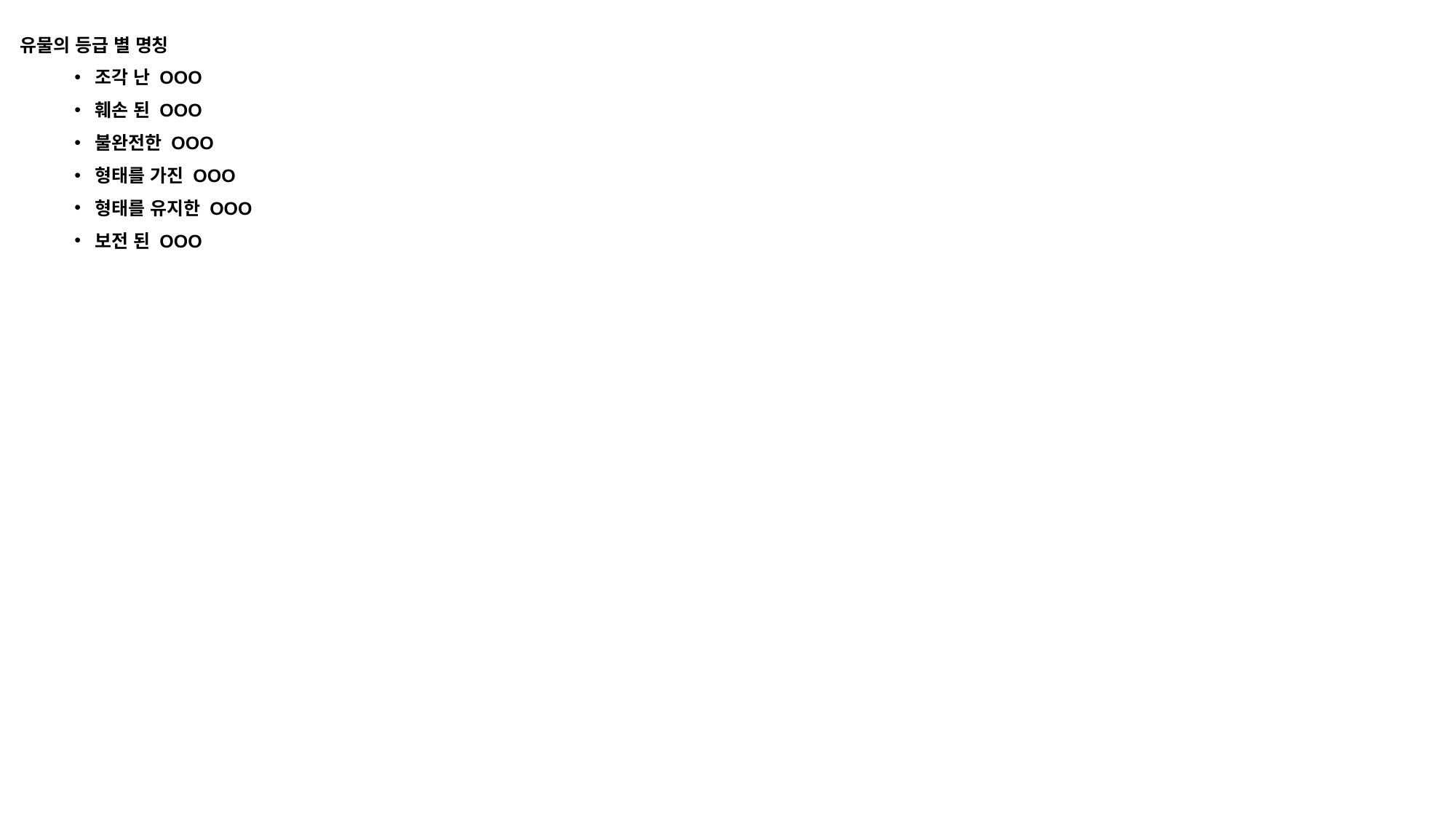

유물의 등급 별 명칭
조각 난 OOO
훼손 된 OOO
불완전한 OOO
형태를 가진 OOO
형태를 유지한 OOO
보전 된 OOO